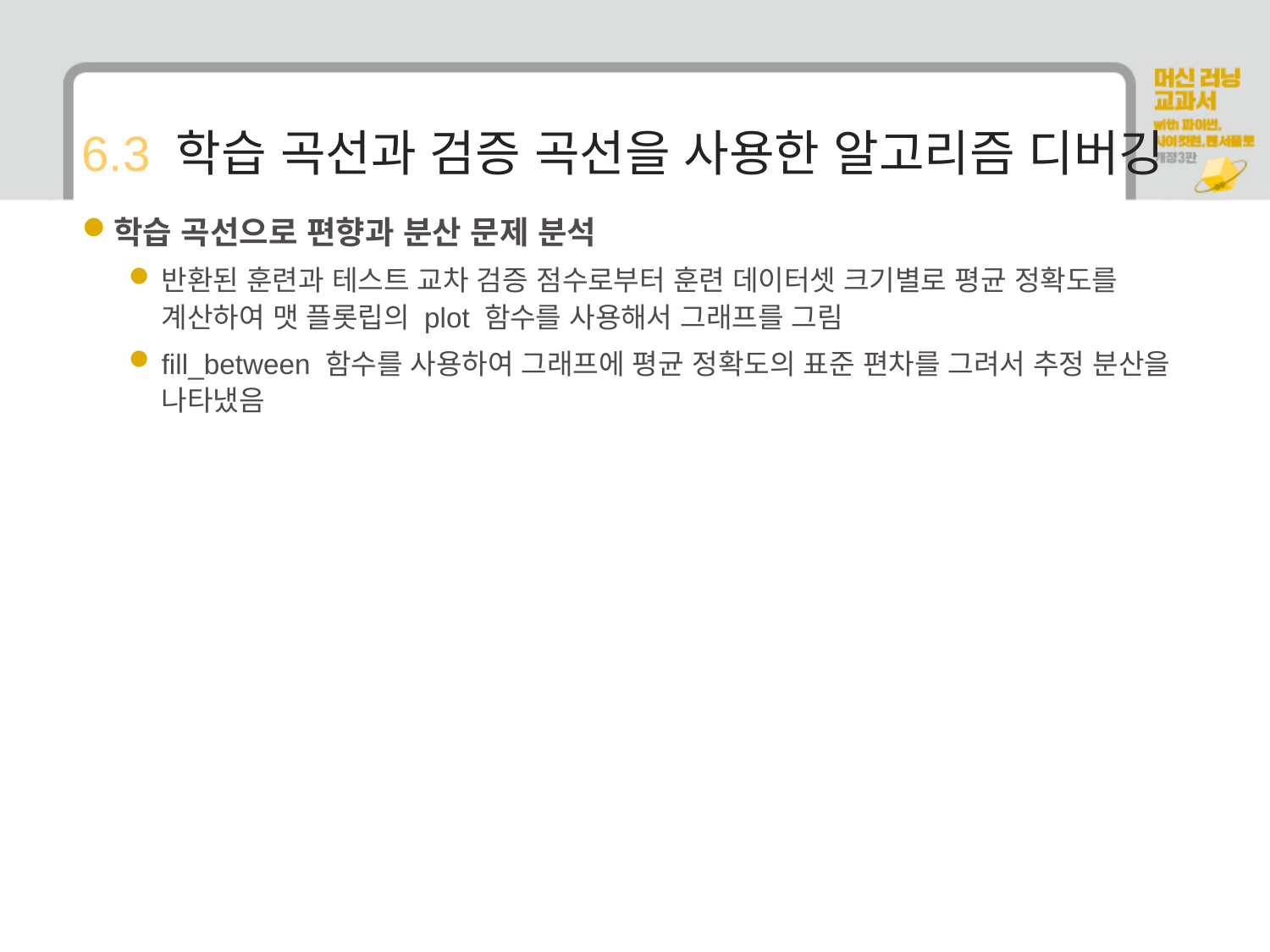

# 6.3 학습 곡선과 검증 곡선을 사용한 알고리즘 디버깅
학습 곡선으로 편향과 분산 문제 분석
반환된 훈련과 테스트 교차 검증 점수로부터 훈련 데이터셋 크기별로 평균 정확도를 계산하여 맷 플롯립의 plot 함수를 사용해서 그래프를 그림
fill_between 함수를 사용하여 그래프에 평균 정확도의 표준 편차를 그려서 추정 분산을 나타냈음